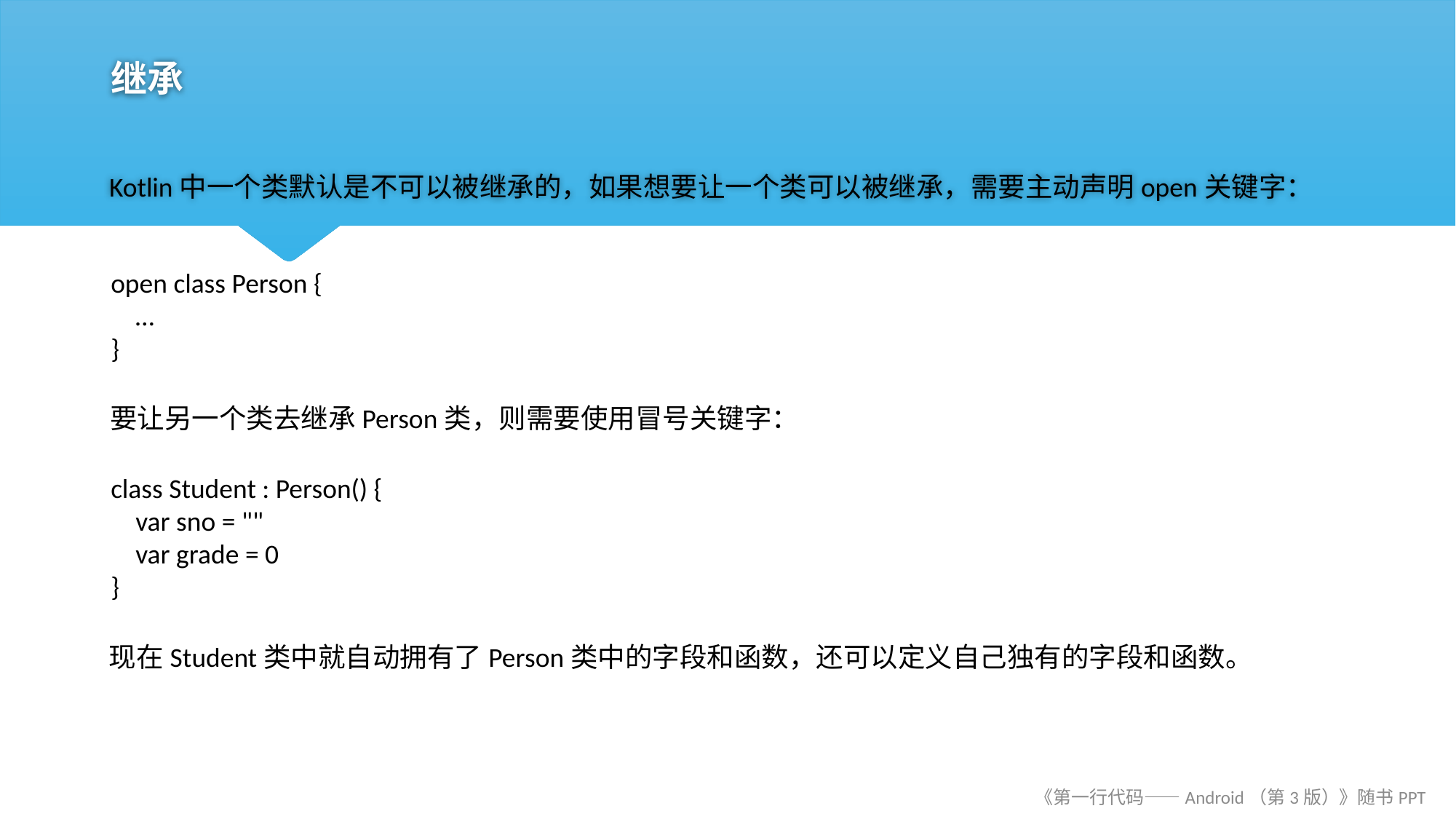

# 继承
Kotlin中一个类默认是不可以被继承的，如果想要让一个类可以被继承，需要主动声明open关键字：
open class Person {
    …
}
要让另一个类去继承Person类，则需要使用冒号关键字：
class Student : Person() {
    var sno = ""
    var grade = 0
}
现在Student类中就自动拥有了Person类中的字段和函数，还可以定义自己独有的字段和函数。